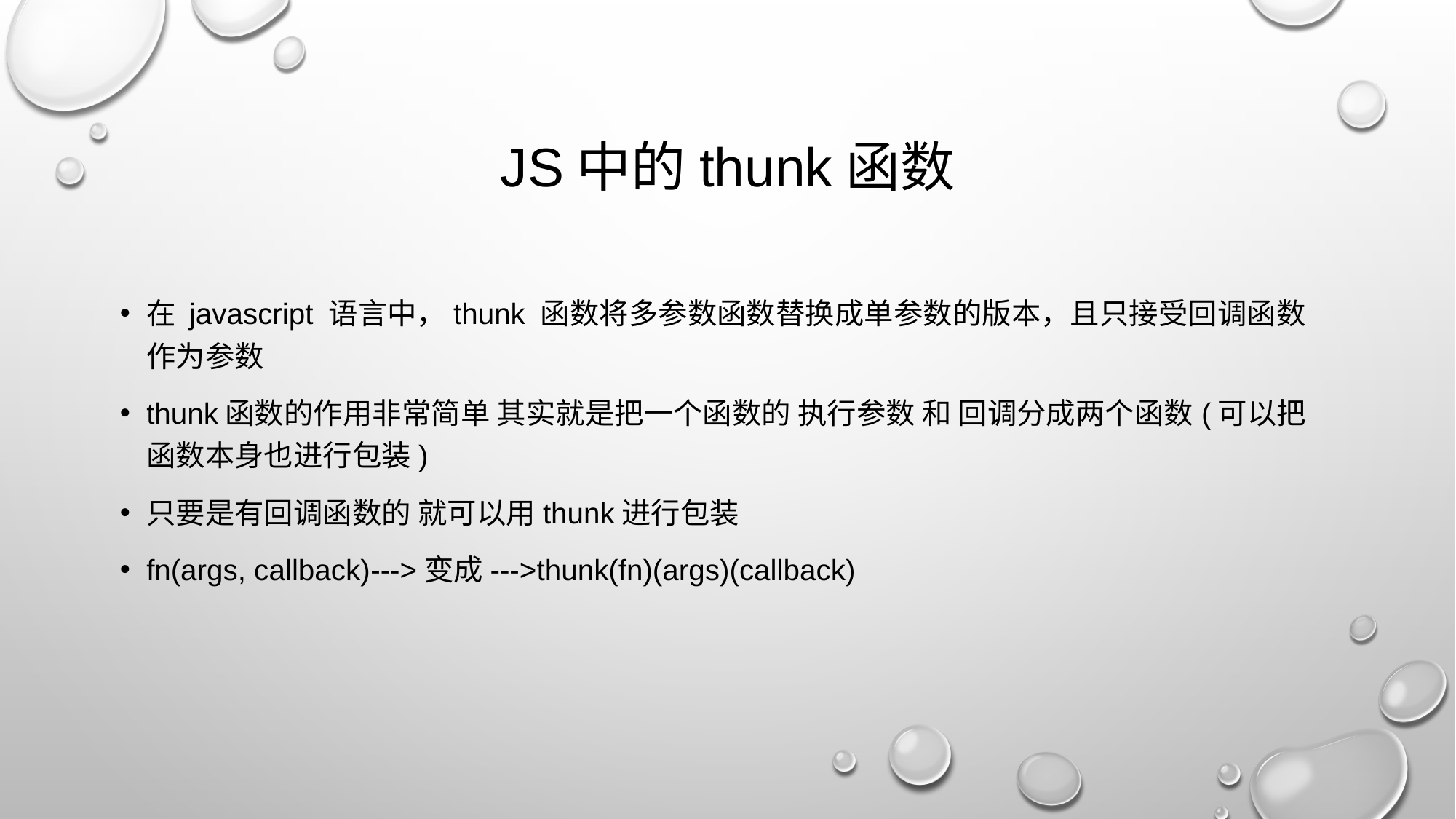

# js中的thunk函数
在 javascript 语言中，thunk 函数将多参数函数替换成单参数的版本，且只接受回调函数作为参数
thunk函数的作用非常简单 其实就是把一个函数的 执行参数 和 回调分成两个函数(可以把函数本身也进行包装)
只要是有回调函数的 就可以用thunk进行包装
fn(args, callback)--->变成--->thunk(fn)(args)(callback)